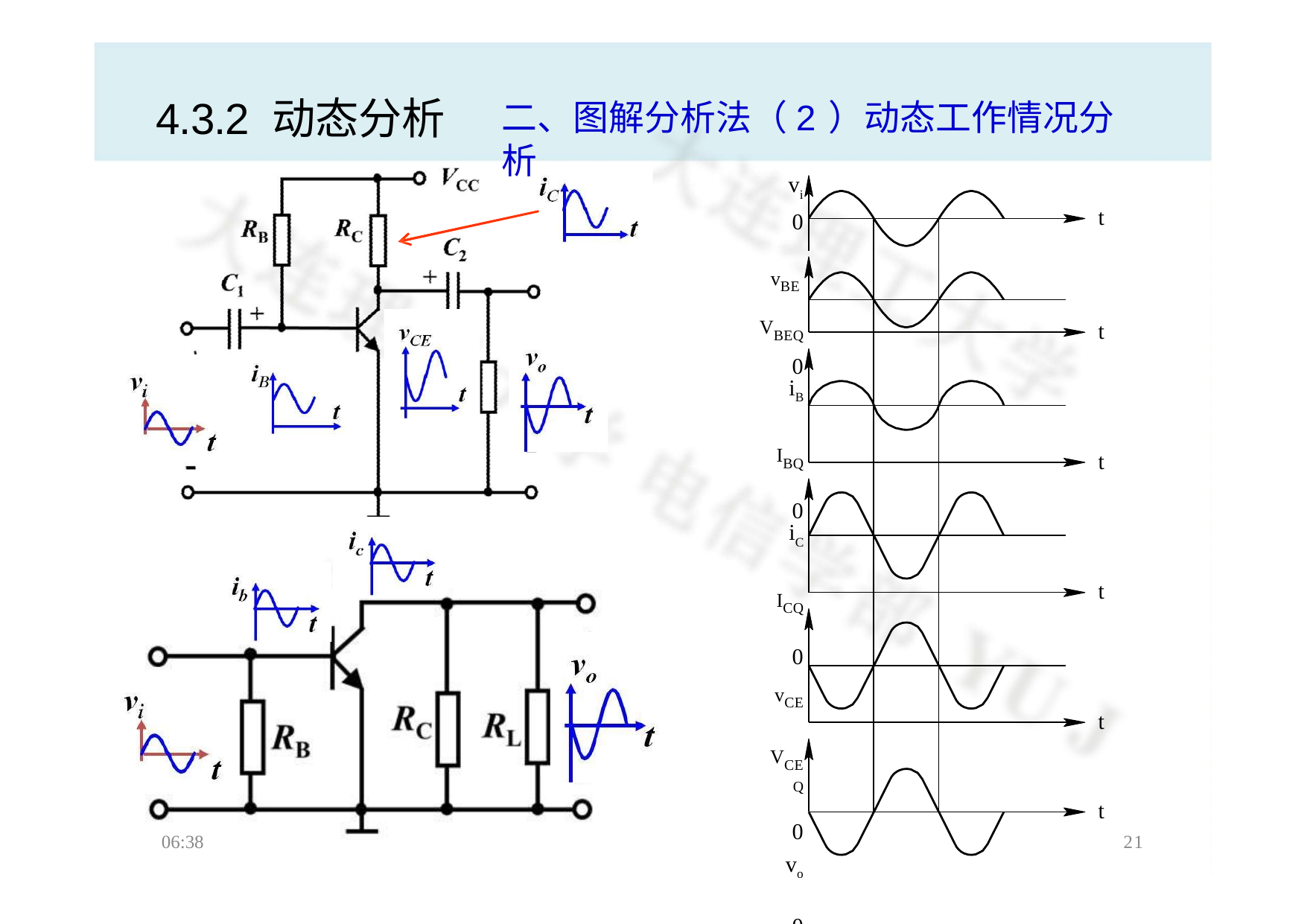

# 4.3.2 动态分析
二、图解分析法（2）动态工作情况分析

vi
0
vBE  VBEQ
0
iB

IBQ
0
iC

ICQ
0
vCE
VCEQ
0
vo

0

t

t

t

t

t

t

06:38
21